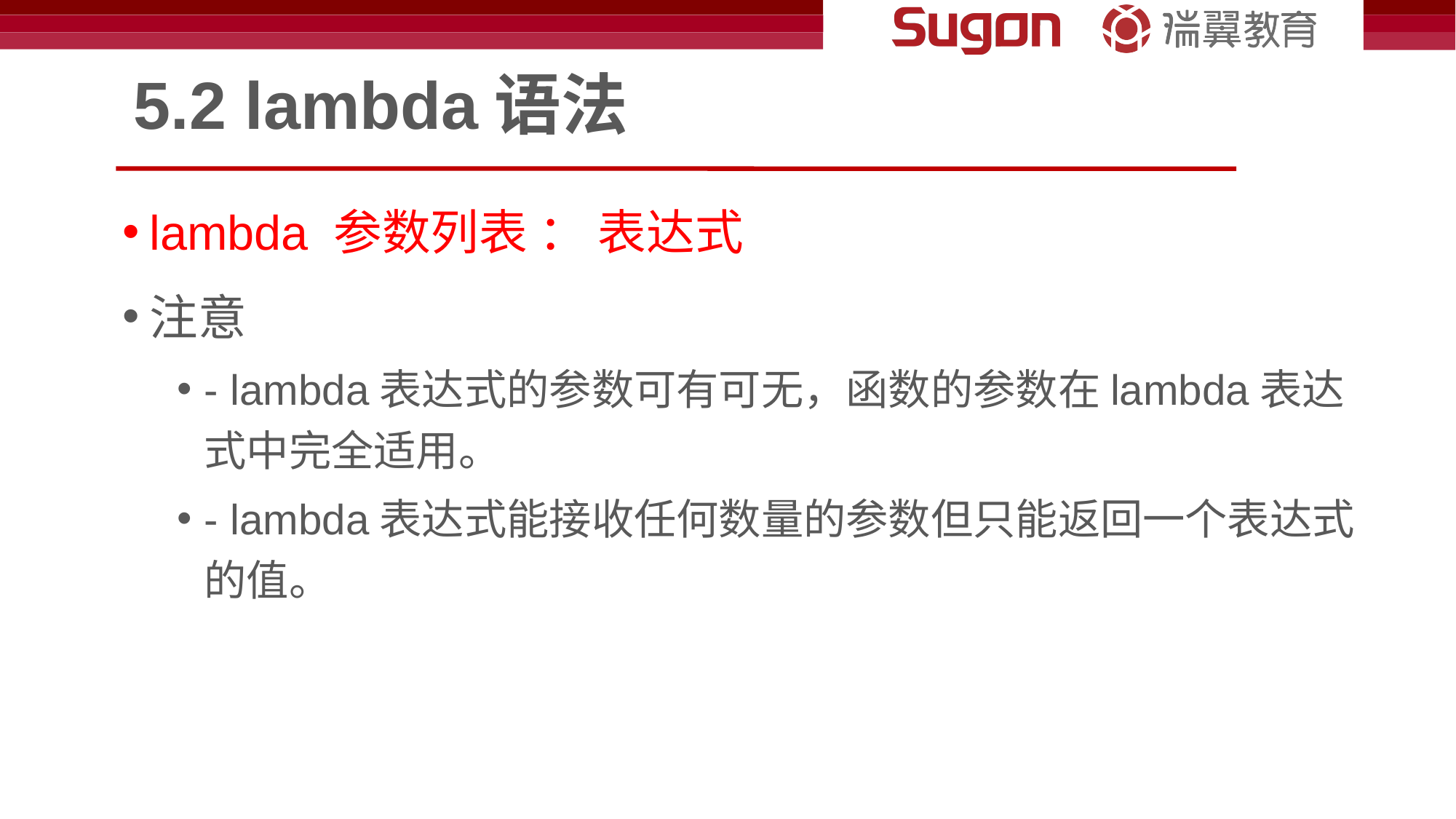

# 5.2 lambda语法
lambda 参数列表 ： 表达式
注意
- lambda表达式的参数可有可无，函数的参数在lambda表达式中完全适用。
- lambda表达式能接收任何数量的参数但只能返回一个表达式的值。